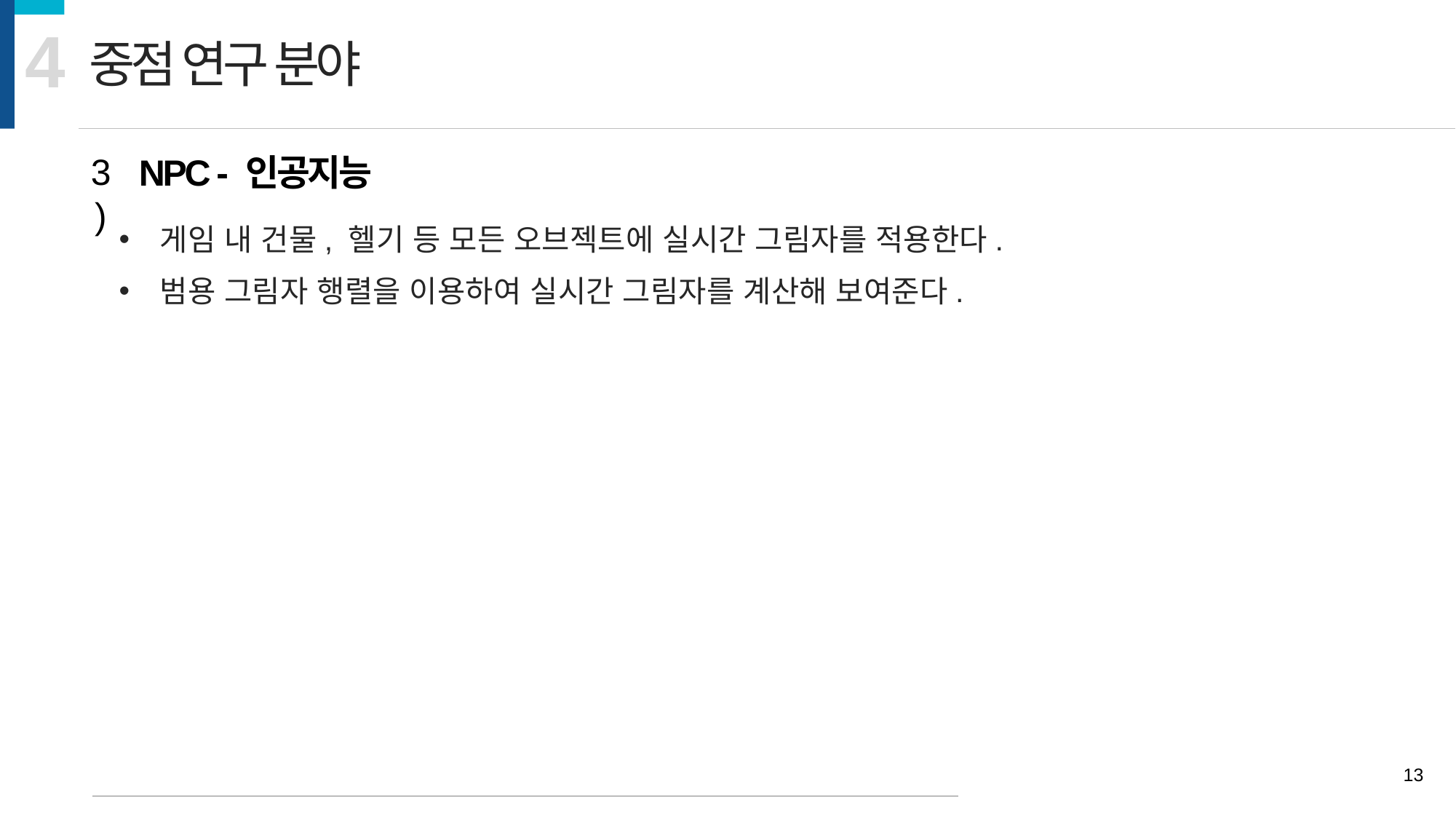

4
중점 연구 분야
3)
NPC - 인공지능
게임 내 건물, 헬기 등 모든 오브젝트에 실시간 그림자를 적용한다.
범용 그림자 행렬을 이용하여 실시간 그림자를 계산해 보여준다.
13